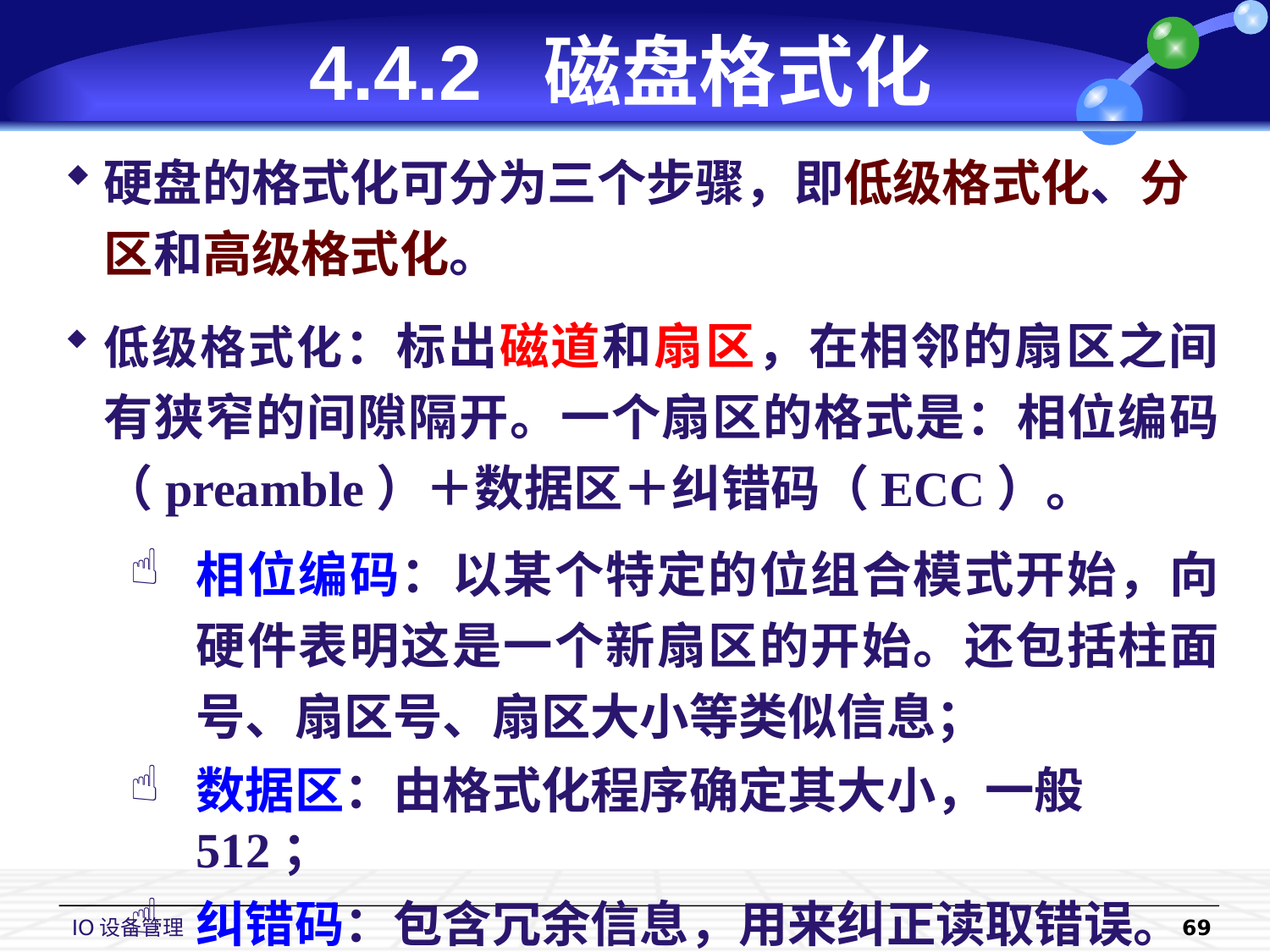

# 4.4.2  磁盘格式化
硬盘的格式化可分为三个步骤，即低级格式化、分区和高级格式化。
低级格式化：标出磁道和扇区，在相邻的扇区之间有狭窄的间隙隔开。一个扇区的格式是：相位编码（preamble）＋数据区＋纠错码（ECC）。
相位编码：以某个特定的位组合模式开始，向硬件表明这是一个新扇区的开始。还包括柱面号、扇区号、扇区大小等类似信息；
数据区：由格式化程序确定其大小，一般512；
纠错码：包含冗余信息，用来纠正读取错误。
IO设备管理
69